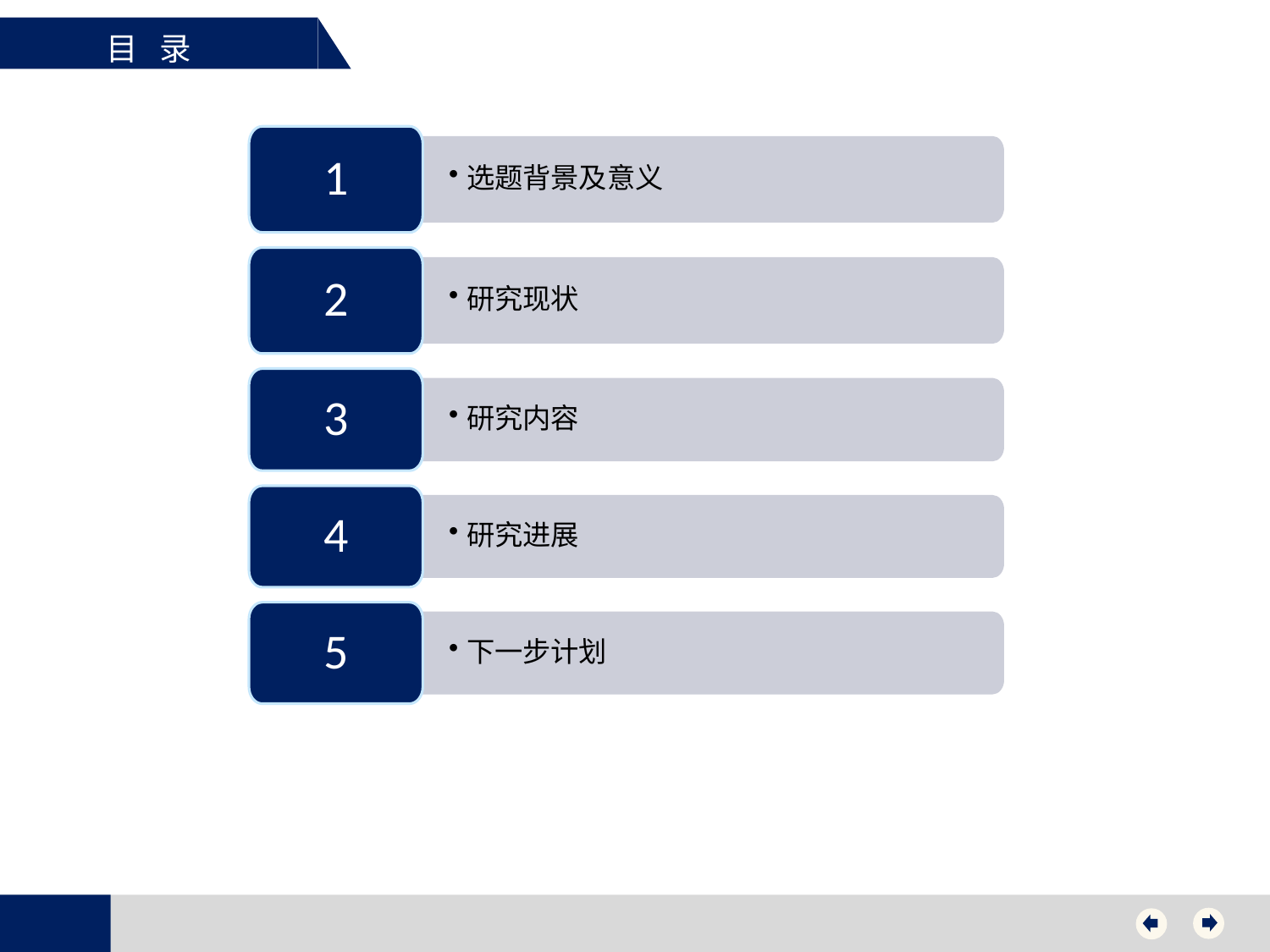

目   录
1
选题背景及意义
2
研究现状
3
研究内容
4
研究进展
5
下一步计划